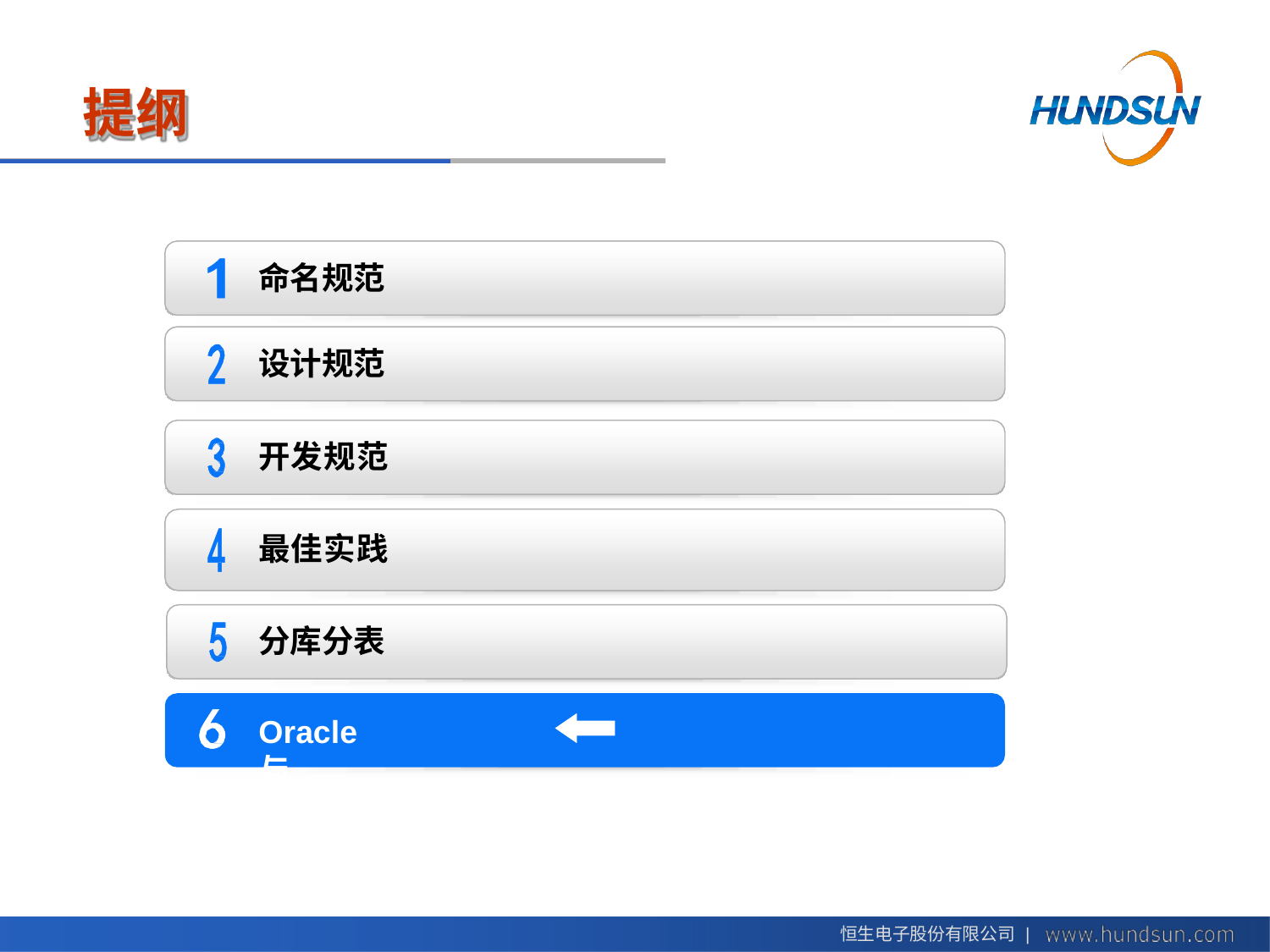

提纲

# 命名规范

设计规范
开发规范 最佳实践 分库分表

Oracle与MySQL的差别

恒生电子股份有限公司 |